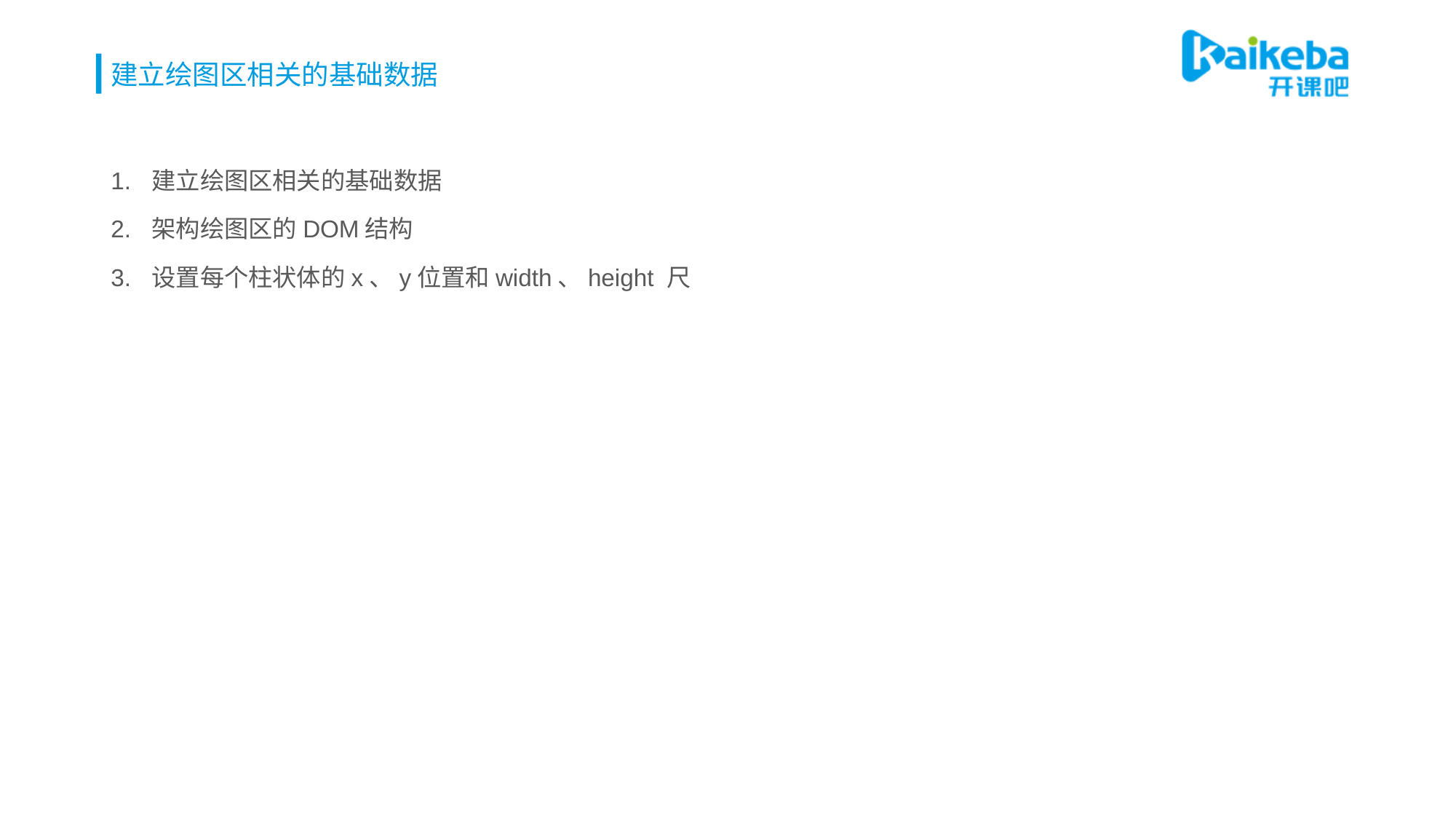

# 建立绘图区相关的基础数据
建立绘图区相关的基础数据
架构绘图区的DOM结构
设置每个柱状体的x、y位置和width、height 尺